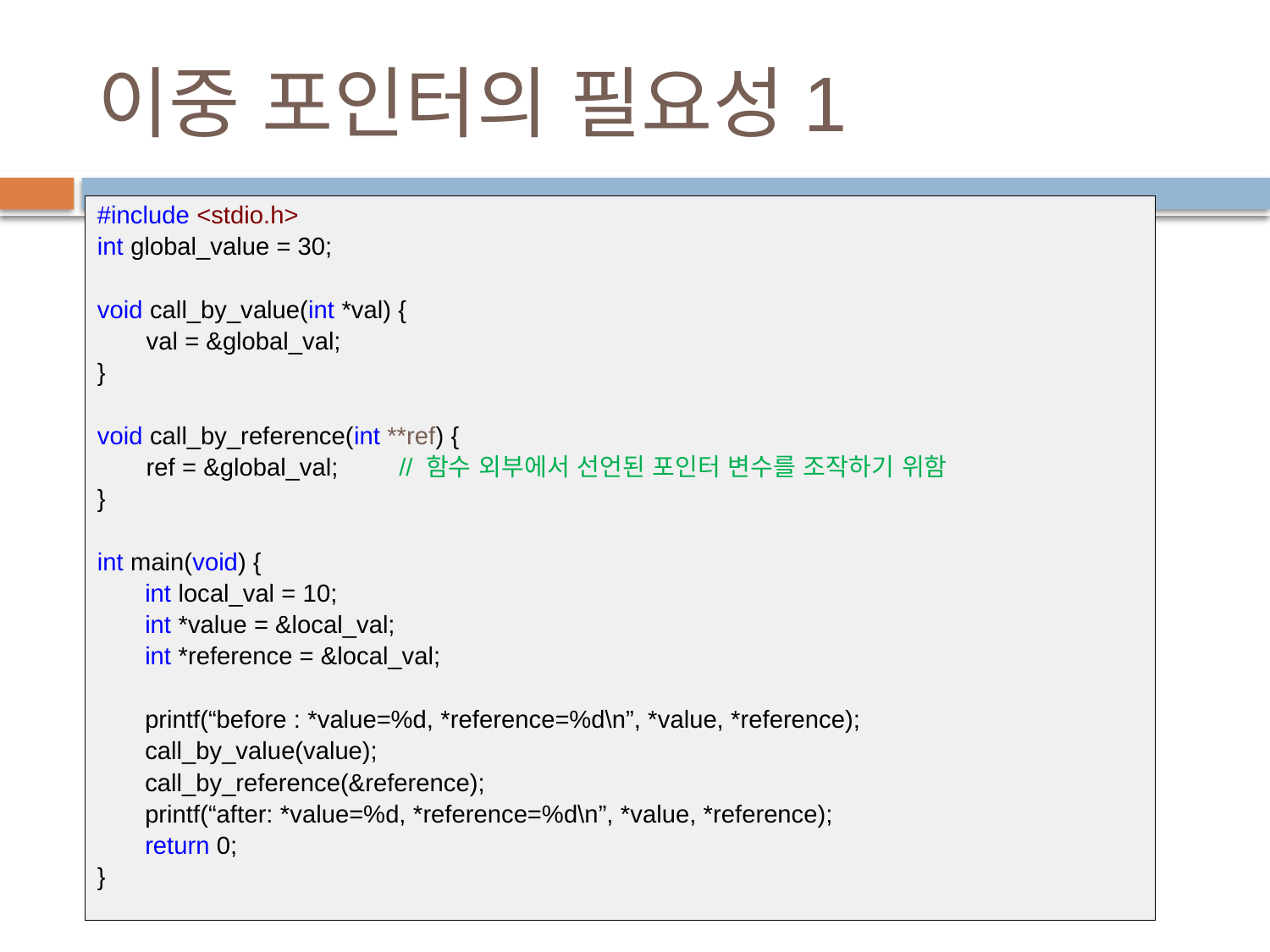

# 이중 포인터의 필요성1
#include <stdio.h>
int global_value = 30;

void call_by_value(int *val) {
       val = &global_val;
}

void call_by_reference(int **ref) {
       ref = &global_val;	// 함수 외부에서 선언된 포인터 변수를 조작하기 위함
}

int main(void) {
	int local_val = 10;
	int *value = &local_val;
	int *reference = &local_val;

	printf(“before : *value=%d, *reference=%d\n”, *value, *reference);
	call_by_value(value);
	call_by_reference(&reference);
	printf(“after: *value=%d, *reference=%d\n”, *value, *reference);
	return 0;
}